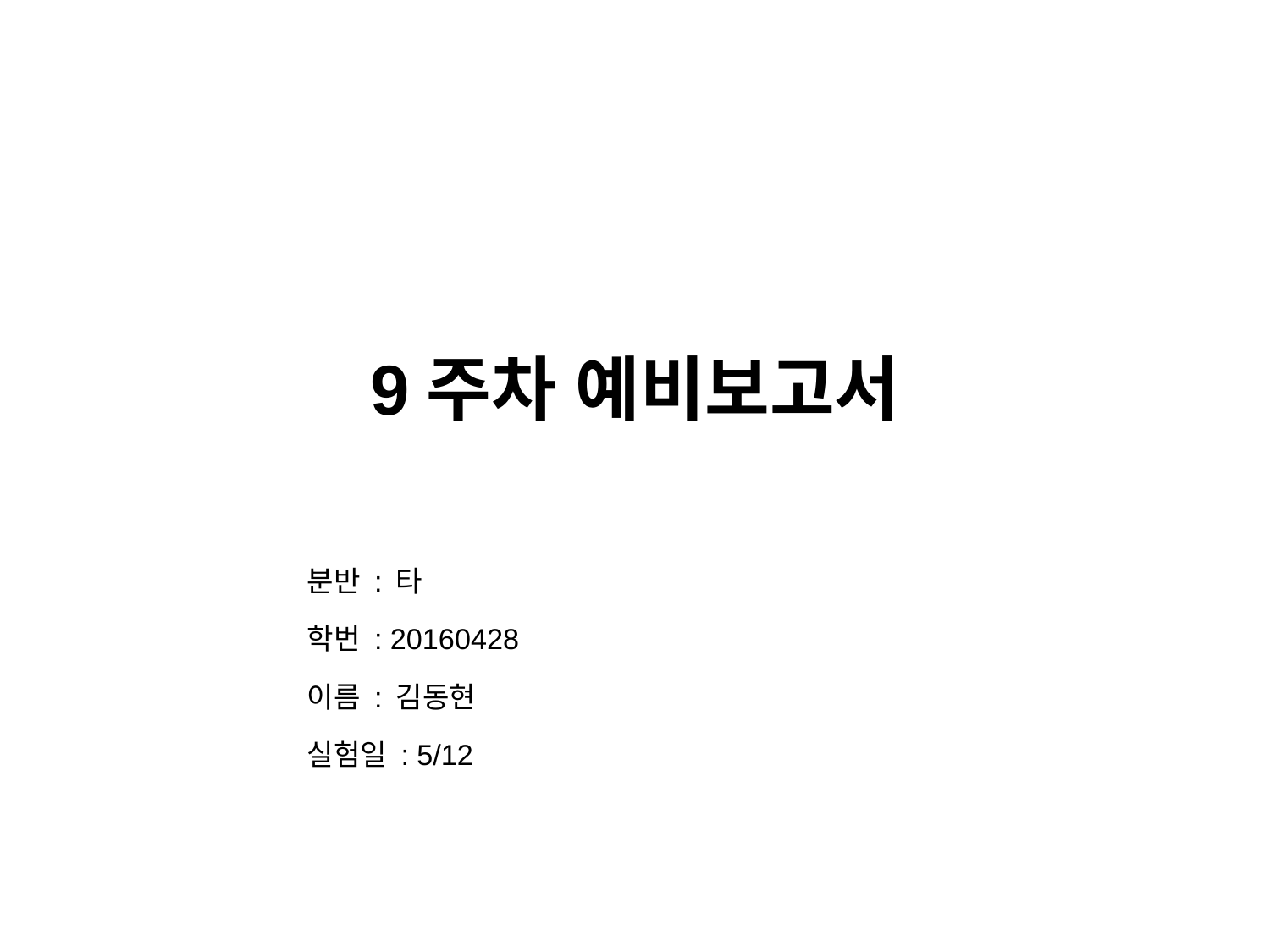

# 9주차 예비보고서
					분반 : 타
					학번 : 20160428
					이름 : 김동현
					실험일 : 5/12